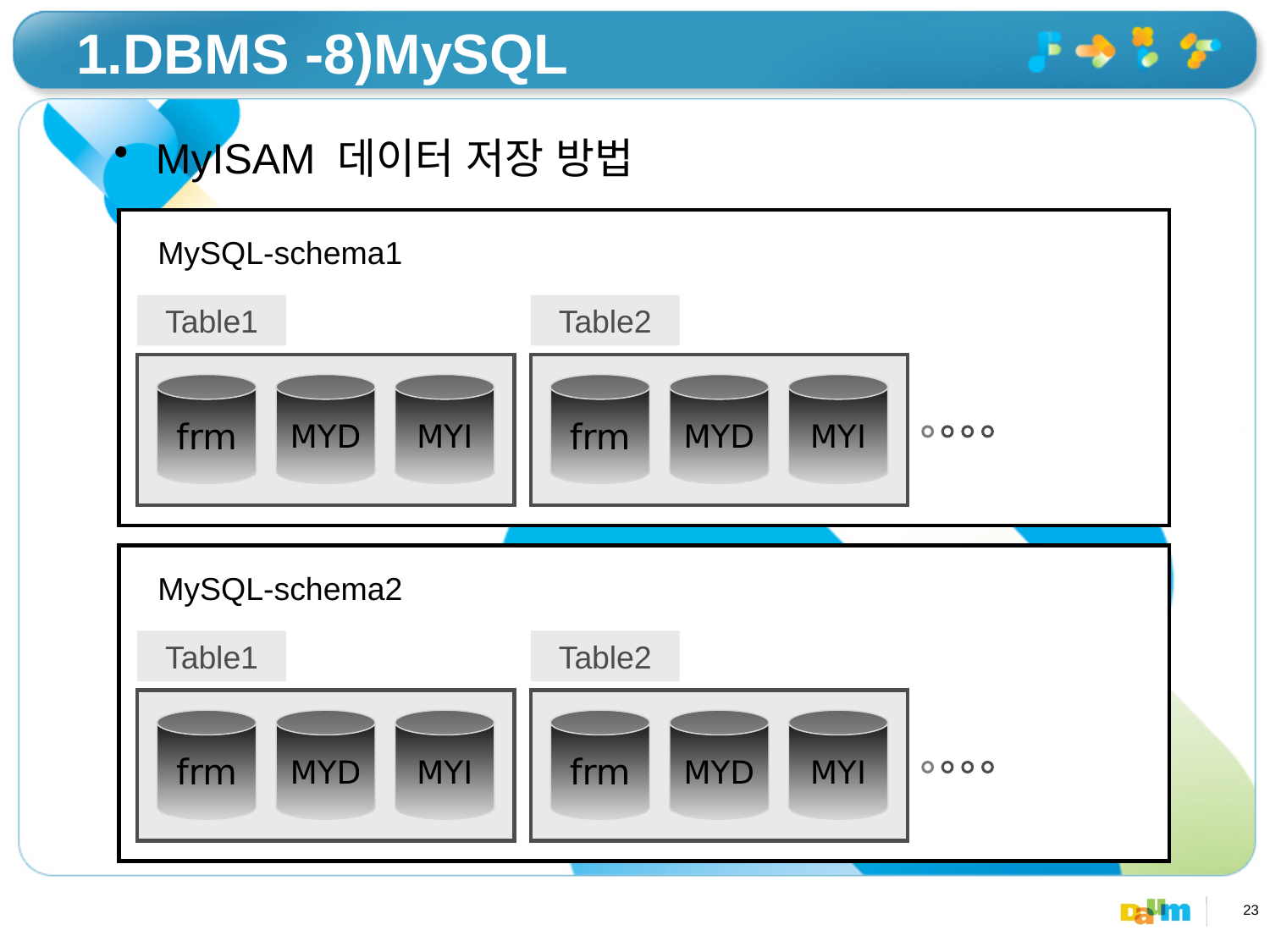

# 1.DBMS -8)MySQL
 MyISAM 데이터 저장 방법

MySQL-schema1
Table1

frm
MYD
MYI
Table2

frm
MYD
MYI

MySQL-schema2
Table1

frm
MYD
MYI
Table2

frm
MYD
MYI